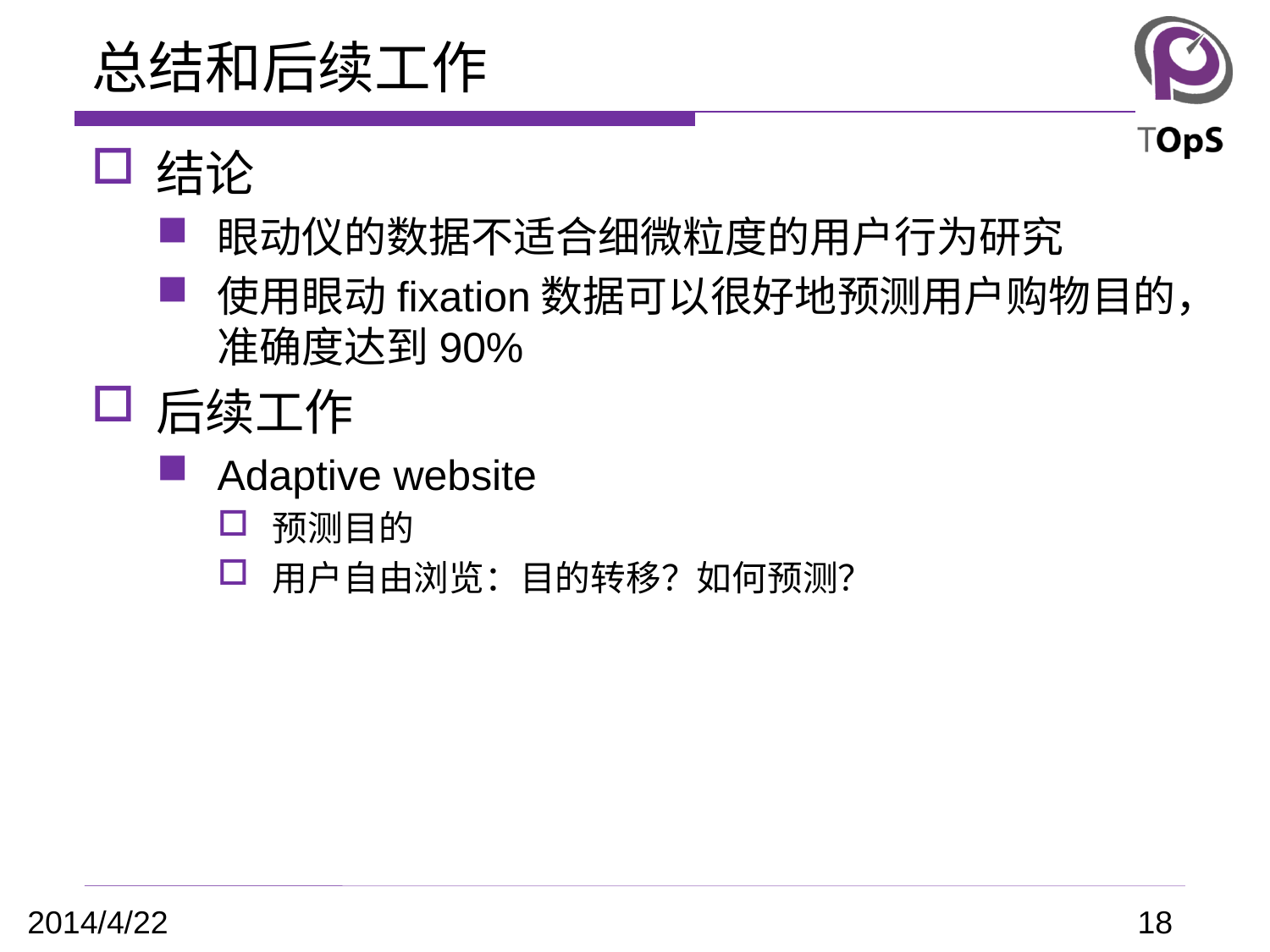

# 总结和后续工作
结论
眼动仪的数据不适合细微粒度的用户行为研究
使用眼动fixation数据可以很好地预测用户购物目的，准确度达到90%
后续工作
Adaptive website
预测目的
用户自由浏览：目的转移？如何预测？
18
2014/4/22